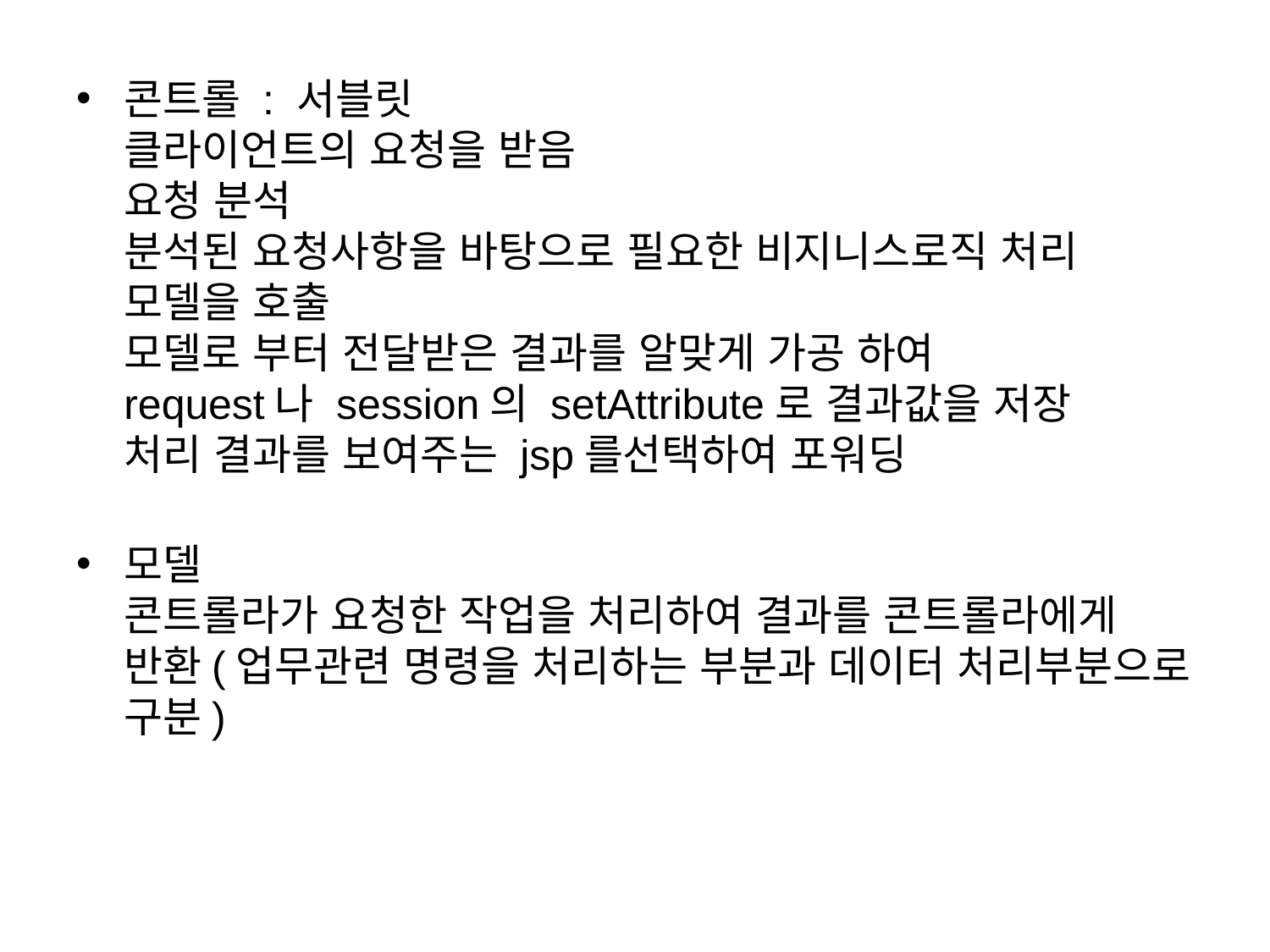

콘트롤 : 서블릿
클라이언트의 요청을 받음
요청 분석
분석된 요청사항을 바탕으로 필요한 비지니스로직 처리 모델을 호출
모델로 부터 전달받은 결과를 알맞게 가공 하여
request나 session의 setAttribute로 결과값을 저장
처리 결과를 보여주는 jsp를선택하여 포워딩
모델
콘트롤라가 요청한 작업을 처리하여 결과를 콘트롤라에게 반환(업무관련 명령을 처리하는 부분과 데이터 처리부분으로 구분)